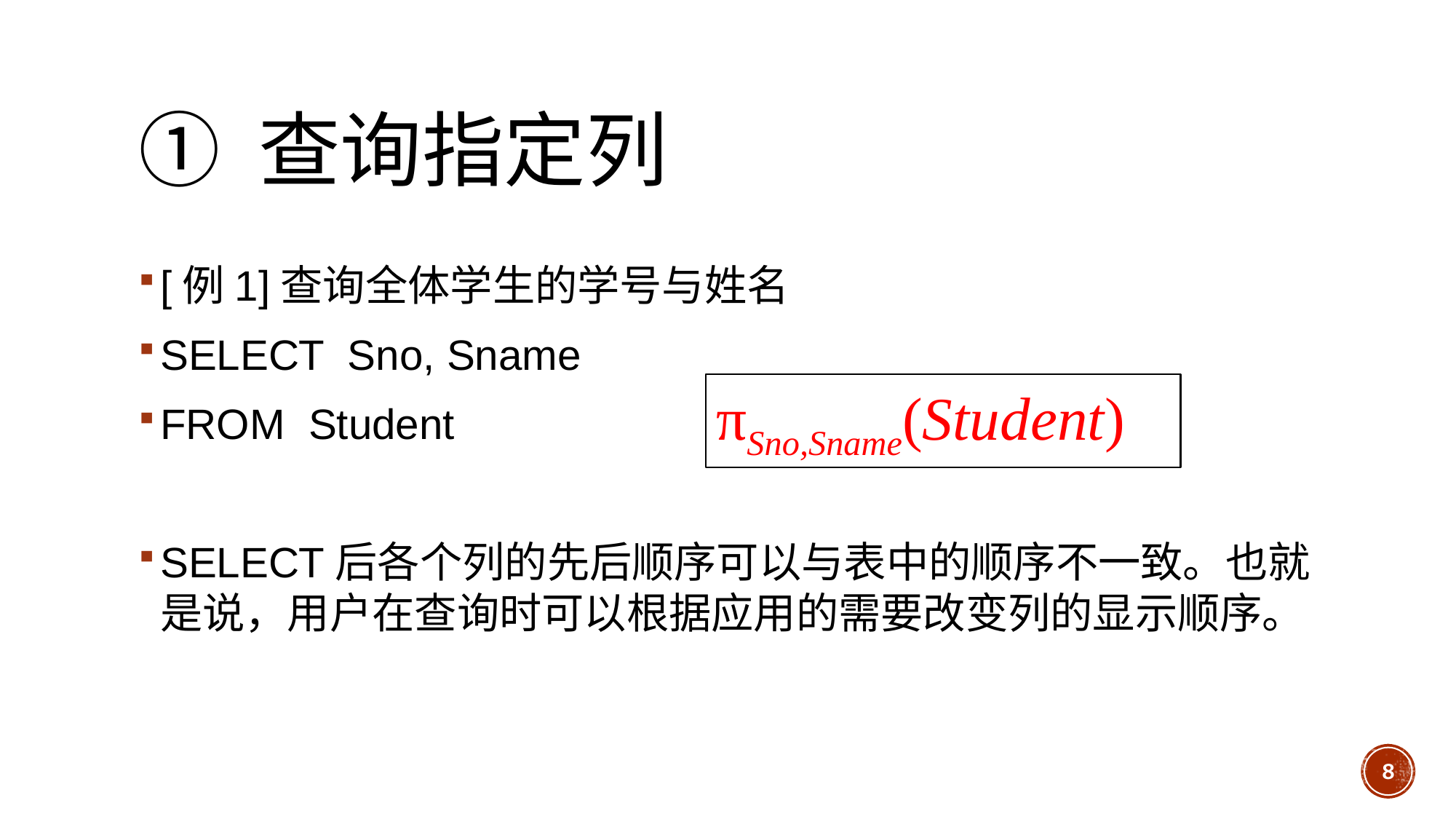

# ① 查询指定列
[例1]查询全体学生的学号与姓名
SELECT  Sno, Sname
FROM  Student

SELECT后各个列的先后顺序可以与表中的顺序不一致。也就是说，用户在查询时可以根据应用的需要改变列的显示顺序。

πSno,Sname(Student)
8